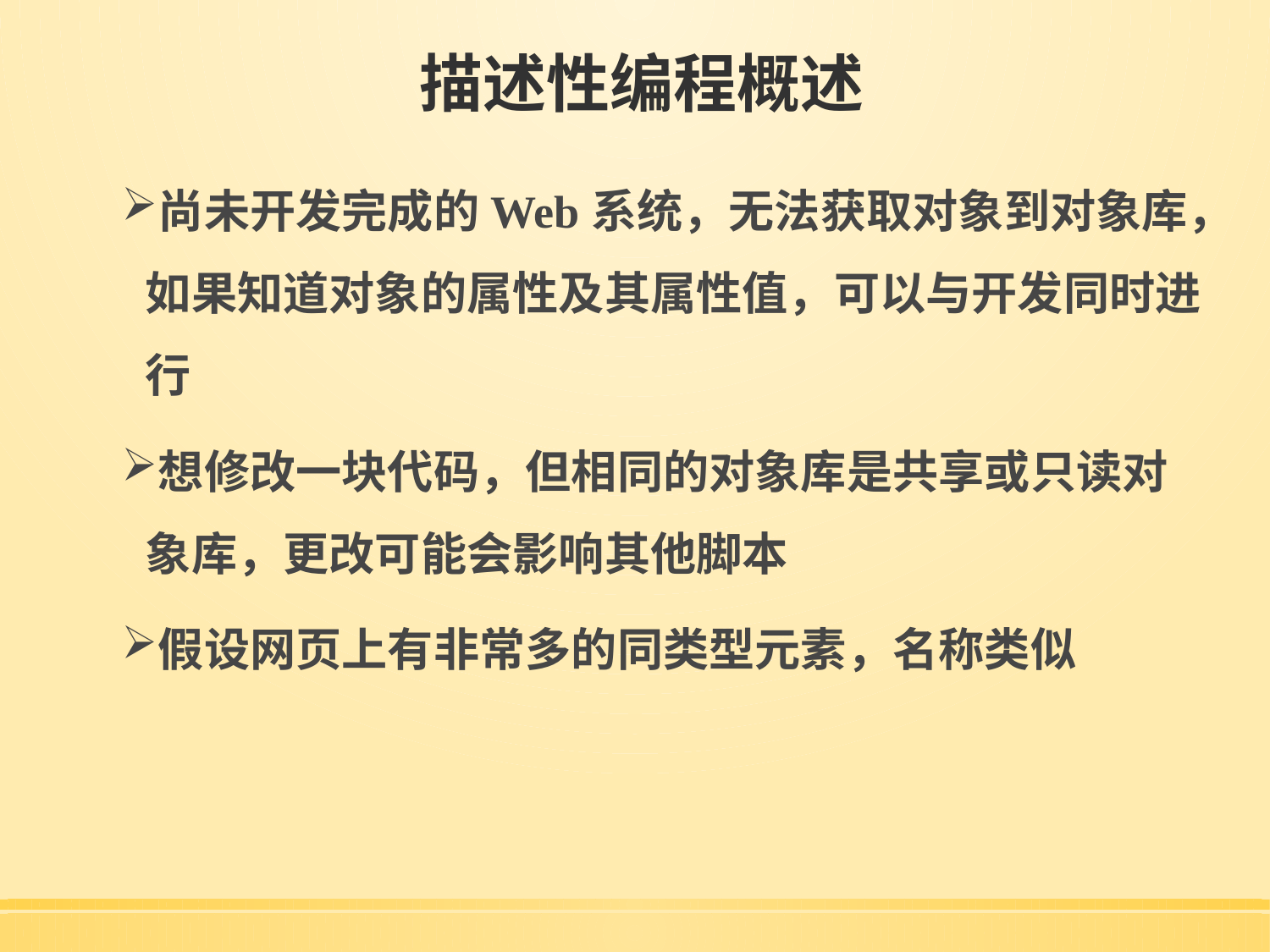

# 描述性编程概述
尚未开发完成的Web系统，无法获取对象到对象库，如果知道对象的属性及其属性值，可以与开发同时进行
想修改一块代码，但相同的对象库是共享或只读对象库，更改可能会影响其他脚本
假设网页上有非常多的同类型元素，名称类似